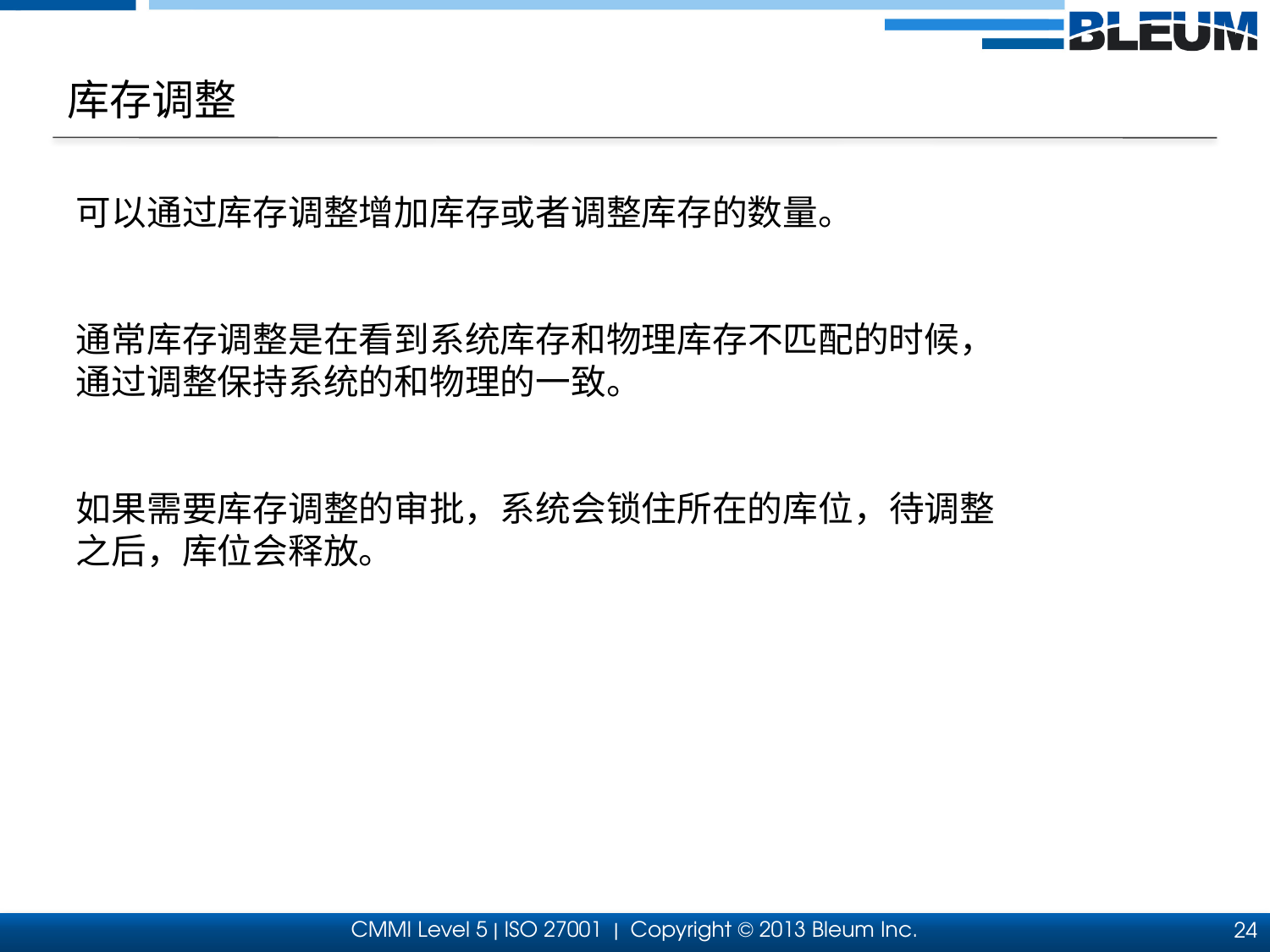

库存调整
可以通过库存调整增加库存或者调整库存的数量。

通常库存调整是在看到系统库存和物理库存不匹配的时候，通过调整保持系统的和物理的一致。

如果需要库存调整的审批，系统会锁住所在的库位，待调整之后，库位会释放。

24